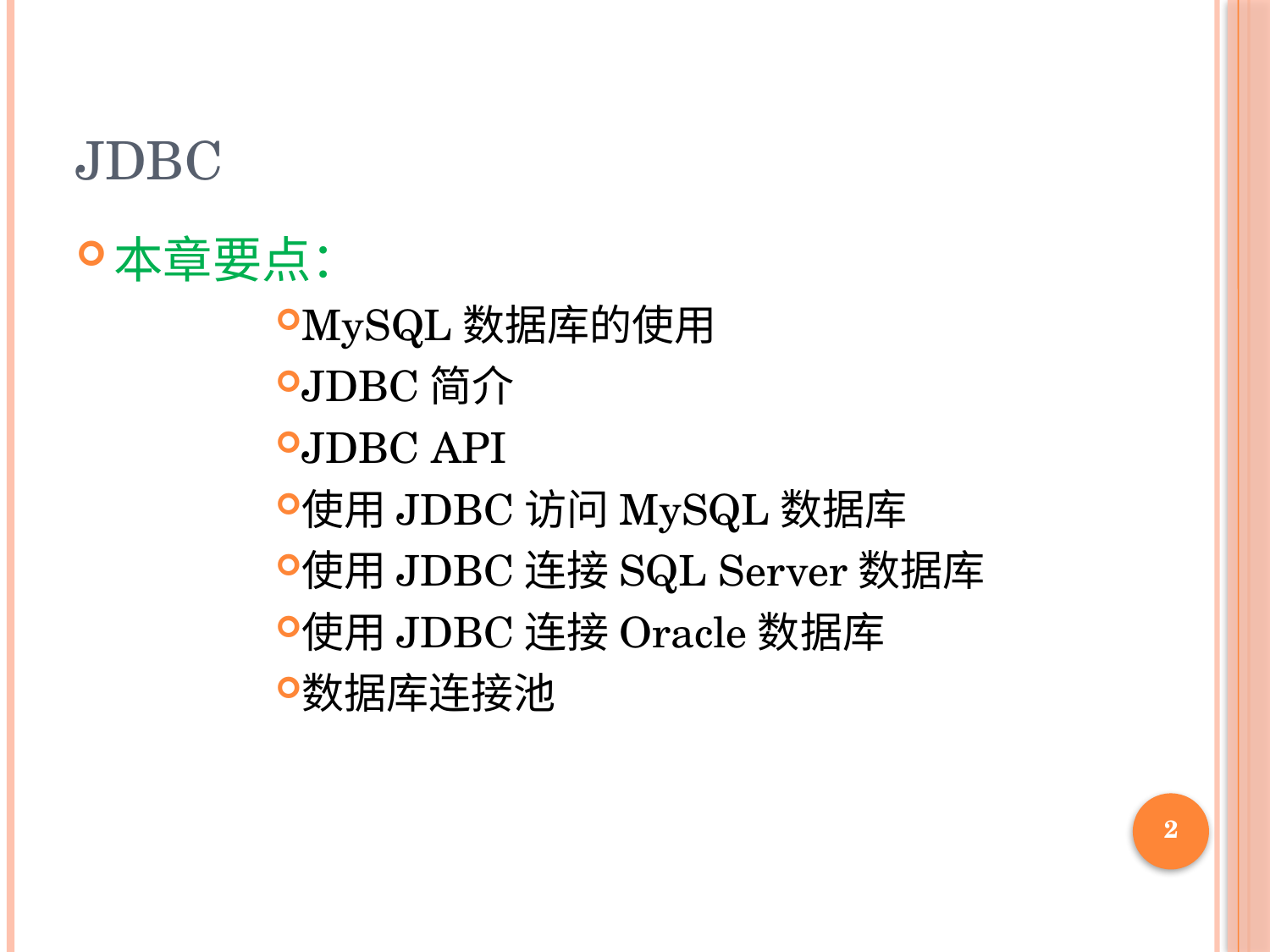

# JDBC
本章要点：
MySQL数据库的使用
JDBC简介
JDBC API
使用JDBC访问MySQL数据库
使用JDBC连接SQL Server数据库
使用JDBC连接Oracle数据库
数据库连接池

2